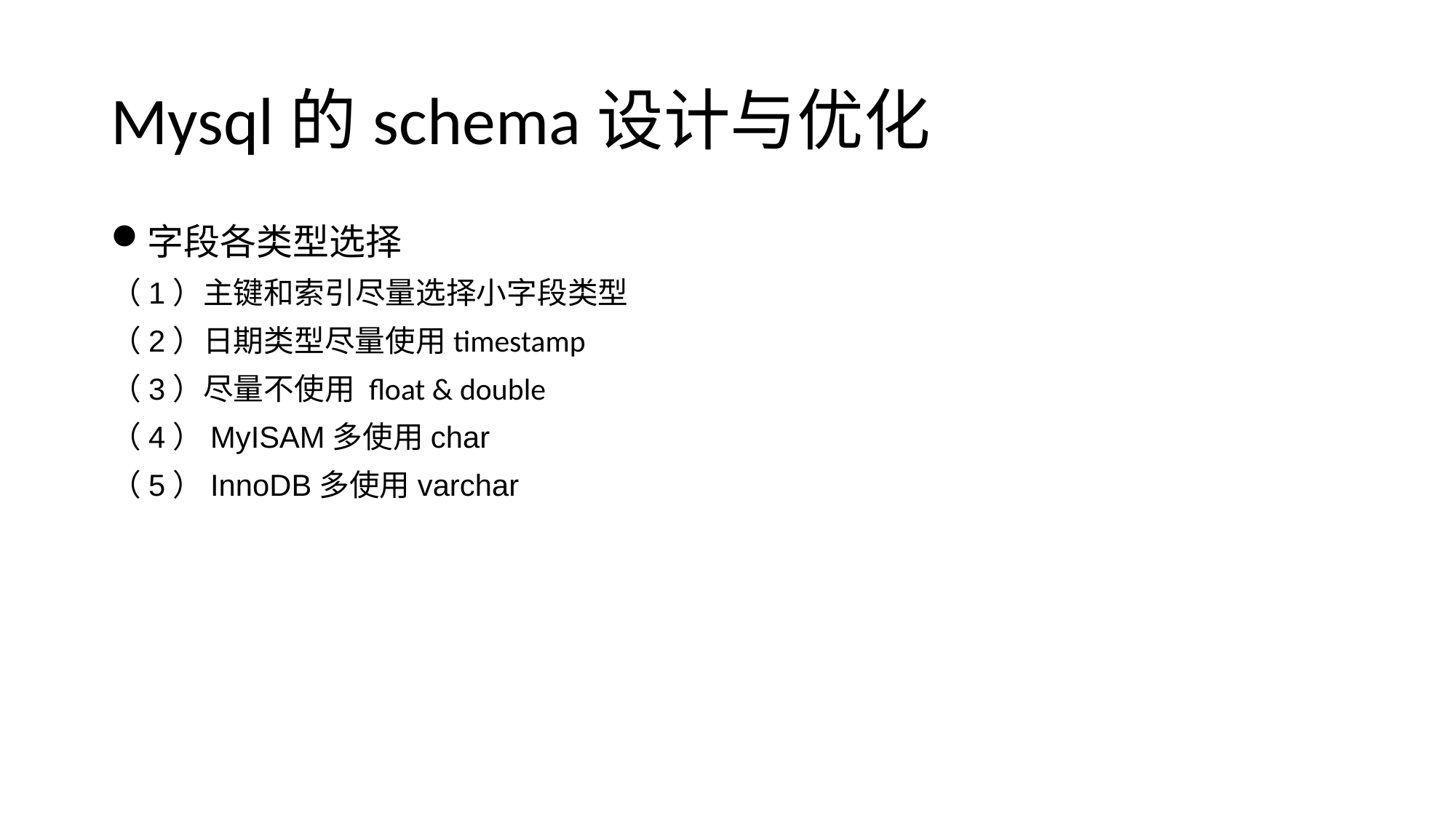

# Mysql的schema设计与优化
字段各类型选择
（1）主键和索引尽量选择小字段类型
（2）日期类型尽量使用timestamp
（3）尽量不使用 float & double
（4）MyISAM多使用char
（5）InnoDB多使用varchar